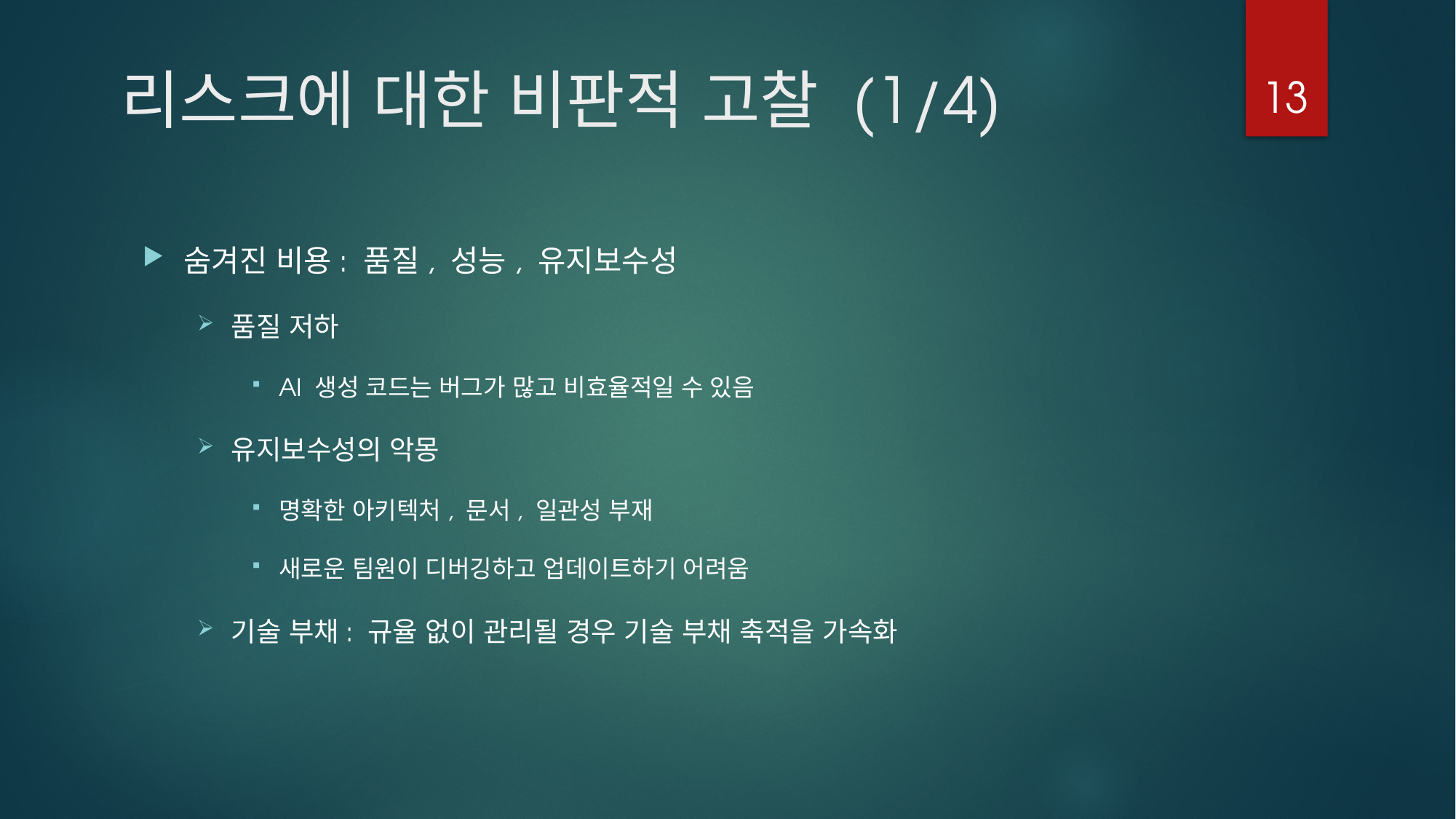

13
# 리스크에 대한 비판적 고찰 (1/4)
숨겨진 비용: 품질, 성능, 유지보수성
품질 저하
AI 생성 코드는 버그가 많고 비효율적일 수 있음
유지보수성의 악몽
명확한 아키텍처, 문서, 일관성 부재
새로운 팀원이 디버깅하고 업데이트하기 어려움
기술 부채: 규율 없이 관리될 경우 기술 부채 축적을 가속화